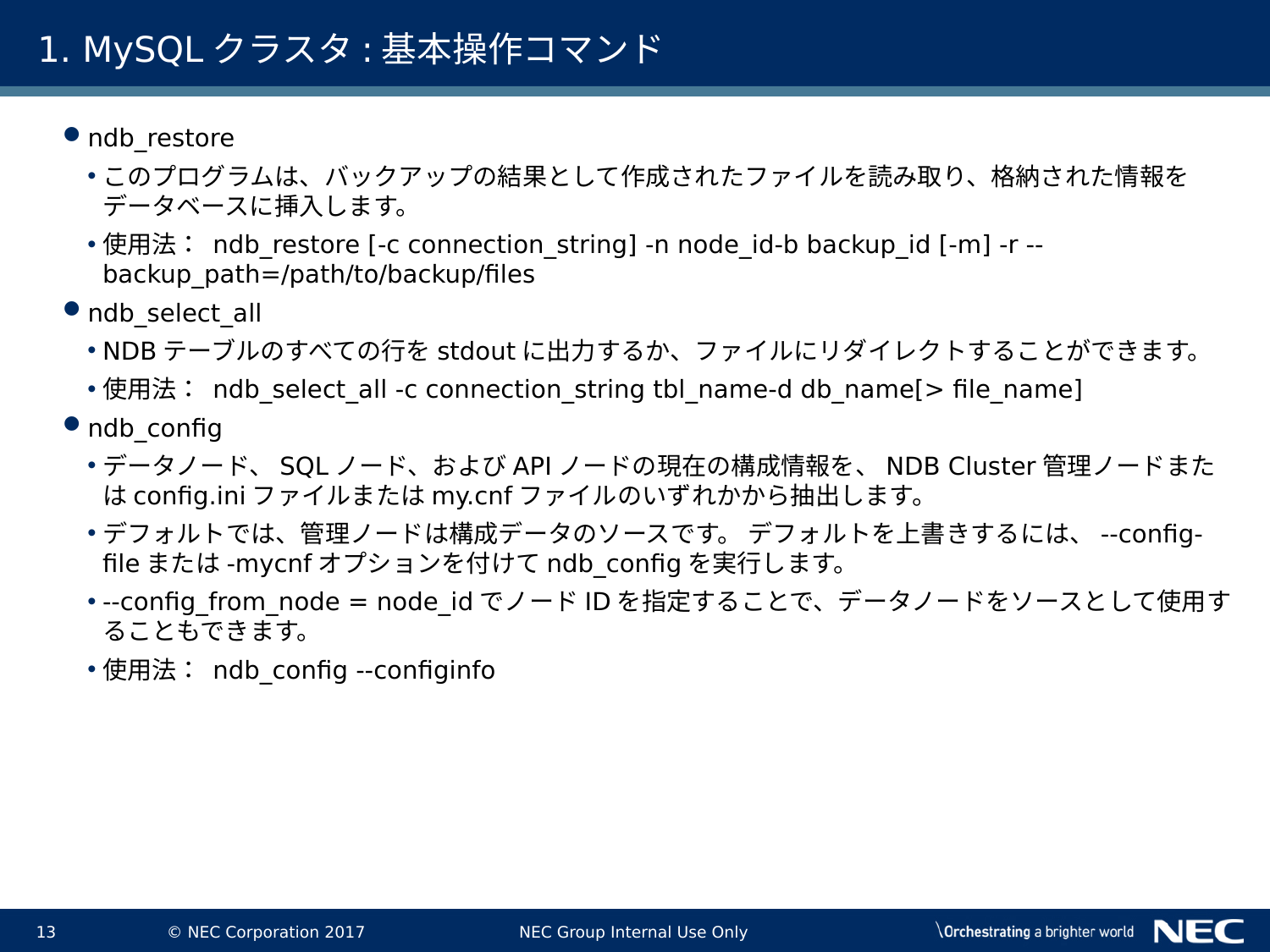

# 1. MySQLクラスタ:基本操作コマンド
ndb_restore
このプログラムは、バックアップの結果として作成されたファイルを読み取り、格納された情報をデータベースに挿入します。
使用法： ndb_restore [-c connection_string] -n node_id-b backup_id [-m] -r --backup_path=/path/to/backup/files
ndb_select_all
NDBテーブルのすべての行をstdoutに出力するか、ファイルにリダイレクトすることができます。
使用法： ndb_select_all -c connection_string tbl_name-d db_name[> file_name]
ndb_config
データノード、SQLノード、およびAPIノードの現在の構成情報を、NDB Cluster管理ノードまたはconfig.iniファイルまたはmy.cnfファイルのいずれかから抽出します。
デフォルトでは、管理ノードは構成データのソースです。 デフォルトを上書きするには、--config-fileまたは-mycnfオプションを付けてndb_configを実行します。
--config_from_node = node_idでノードIDを指定することで、データノードをソースとして使用することもできます。
使用法： ndb_config --configinfo